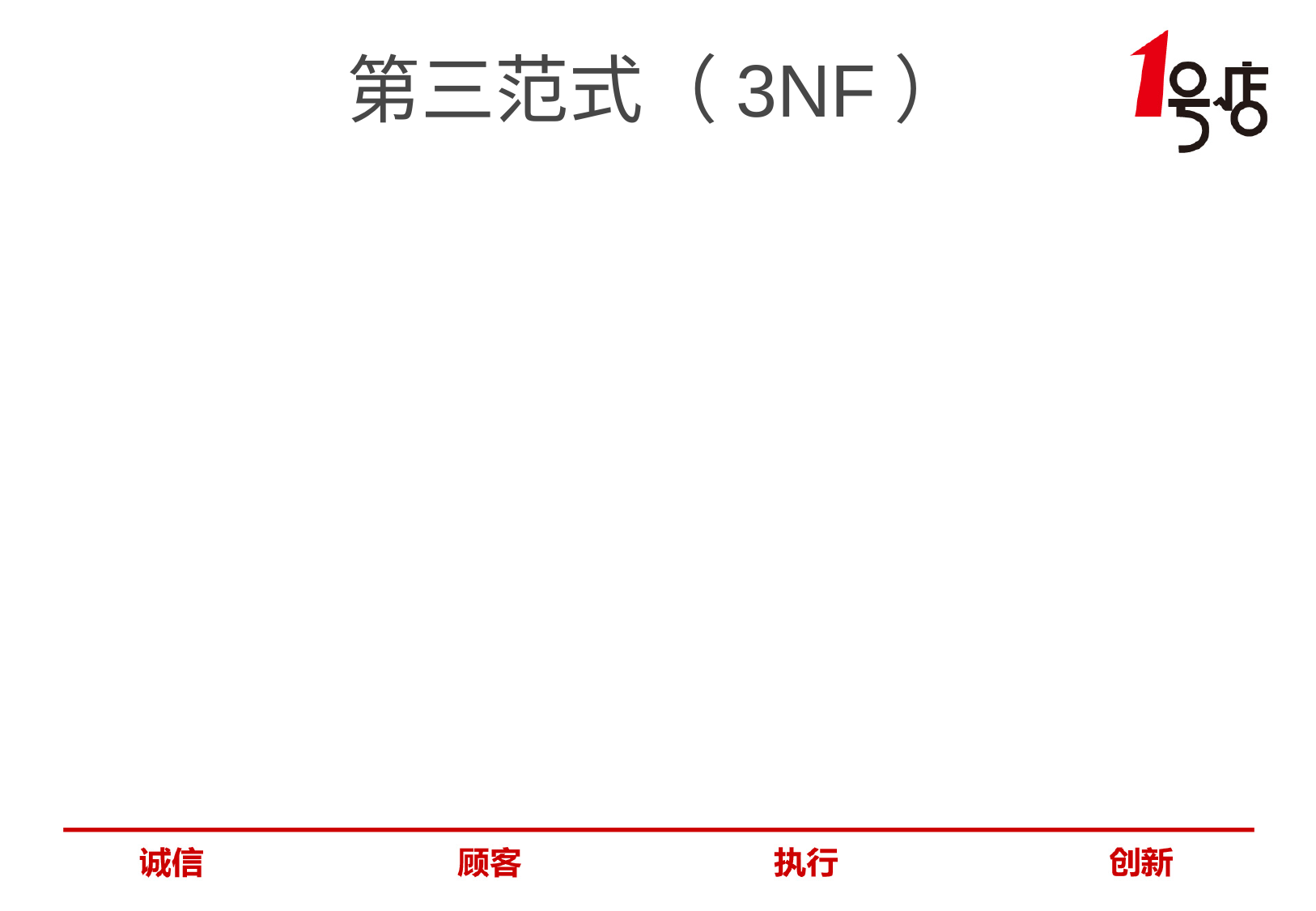

# 第三范式（3NF）
如果仓库换了管理员，则表中所有行的管理员ID都要修改。
把仓库管理关系表分解为二个关系表：
仓库管理：StorehouseManage(仓库ID, 管理员ID)；
仓库：Storehouse(仓库ID, 存储物品ID, 数量)。
这样的数据库表是符合BCNF范式的，消除了删除异常、插入异常和更新异常。